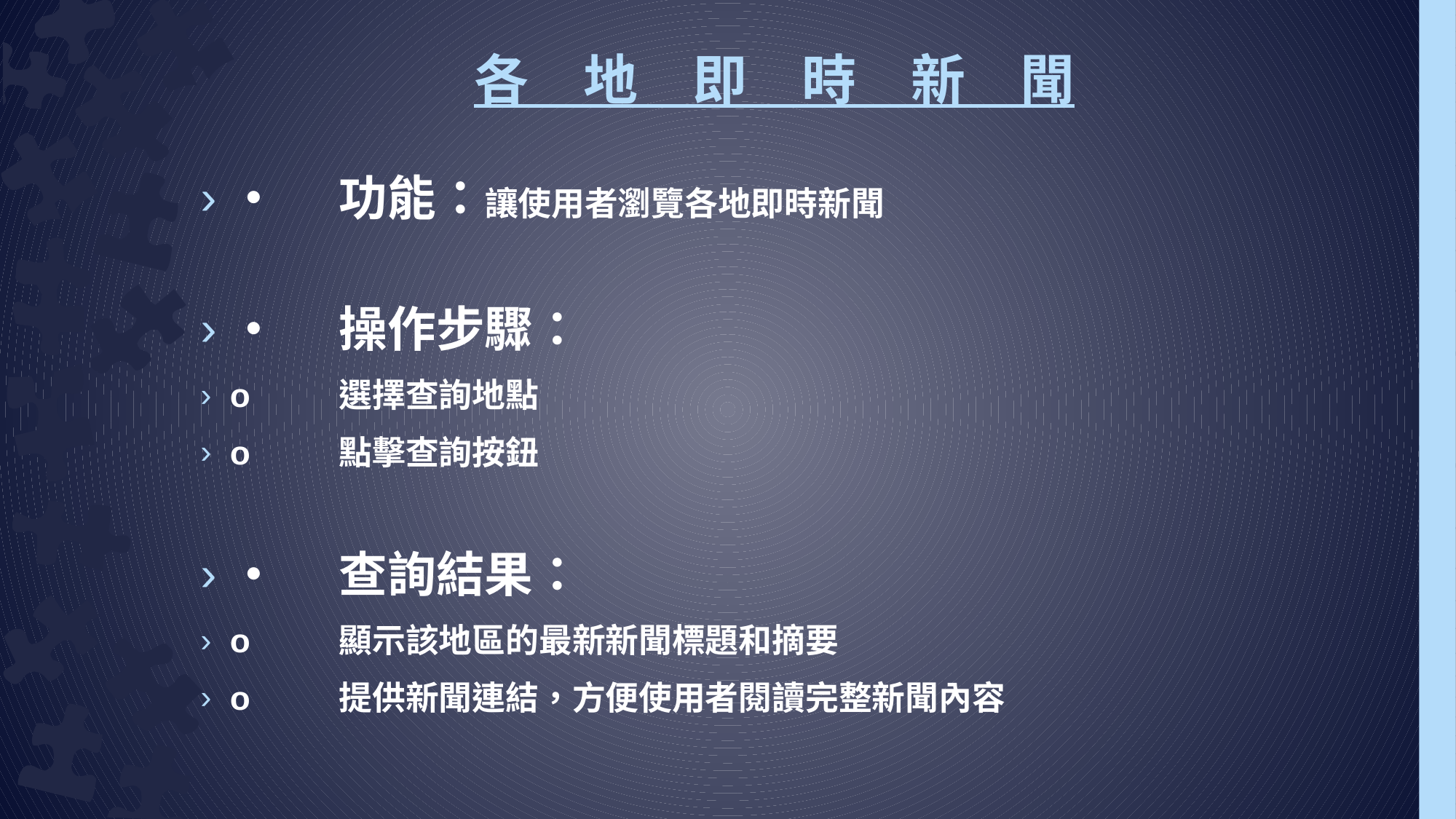

# 各　地　即　時　新　聞
•	功能：讓使用者瀏覽各地即時新聞

•	操作步驟：
o	選擇查詢地點
o	點擊查詢按鈕

•	查詢結果：
o	顯示該地區的最新新聞標題和摘要
o	提供新聞連結，方便使用者閱讀完整新聞內容